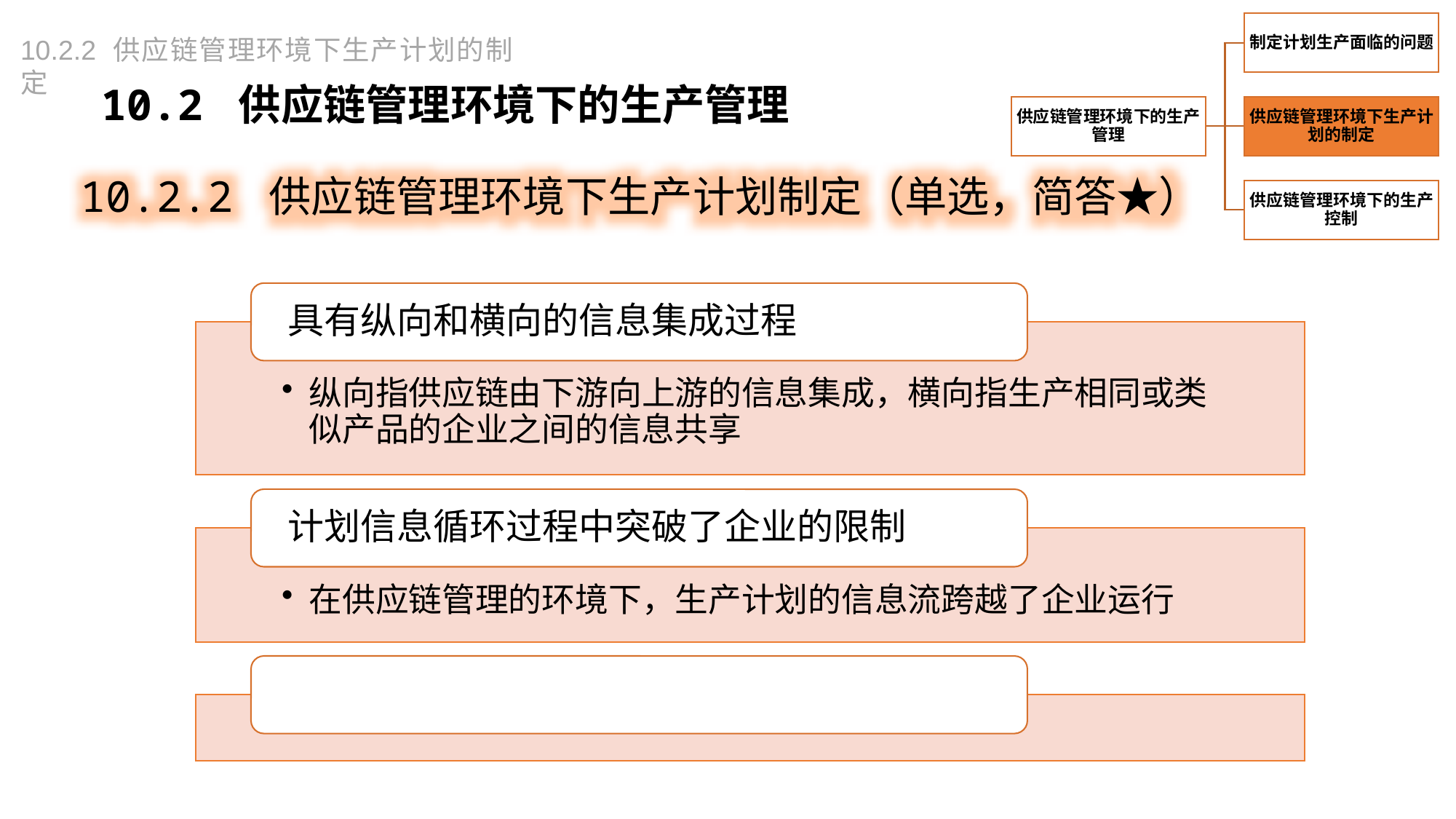

供应链管理环境下的生产管理
制定计划生产面临的问题
供应链管理环境下生产计划的制定
供应链管理环境下的生产控制
10.2.2 供应链管理环境下生产计划的制定
10.2 供应链管理环境下的生产管理
10.2.2 供应链管理环境下生产计划制定（单选，简答★）
纵向指供应链由下游向上游的信息集成，横向指生产相同或类似产品的企业之间的信息共享
具有纵向和横向的信息集成过程
在供应链管理的环境下，生产计划的信息流跨越了企业运行
计划信息循环过程中突破了企业的限制